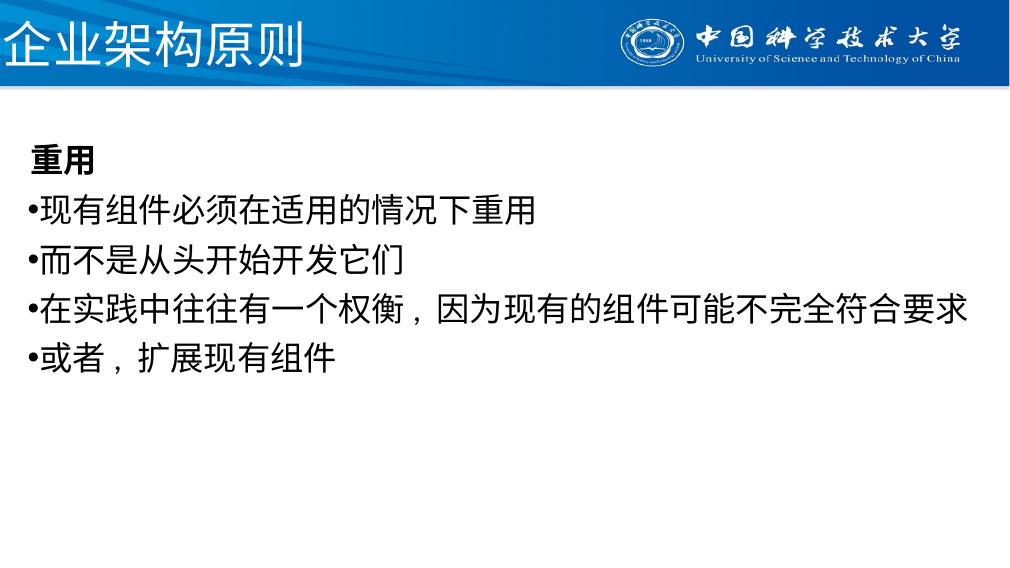

# 企业架构原则
重用
现有组件必须在适用的情况下重用
而不是从头开始开发它们
在实践中往往有一个权衡, 因为现有的组件可能不完全符合要求
或者, 扩展现有组件